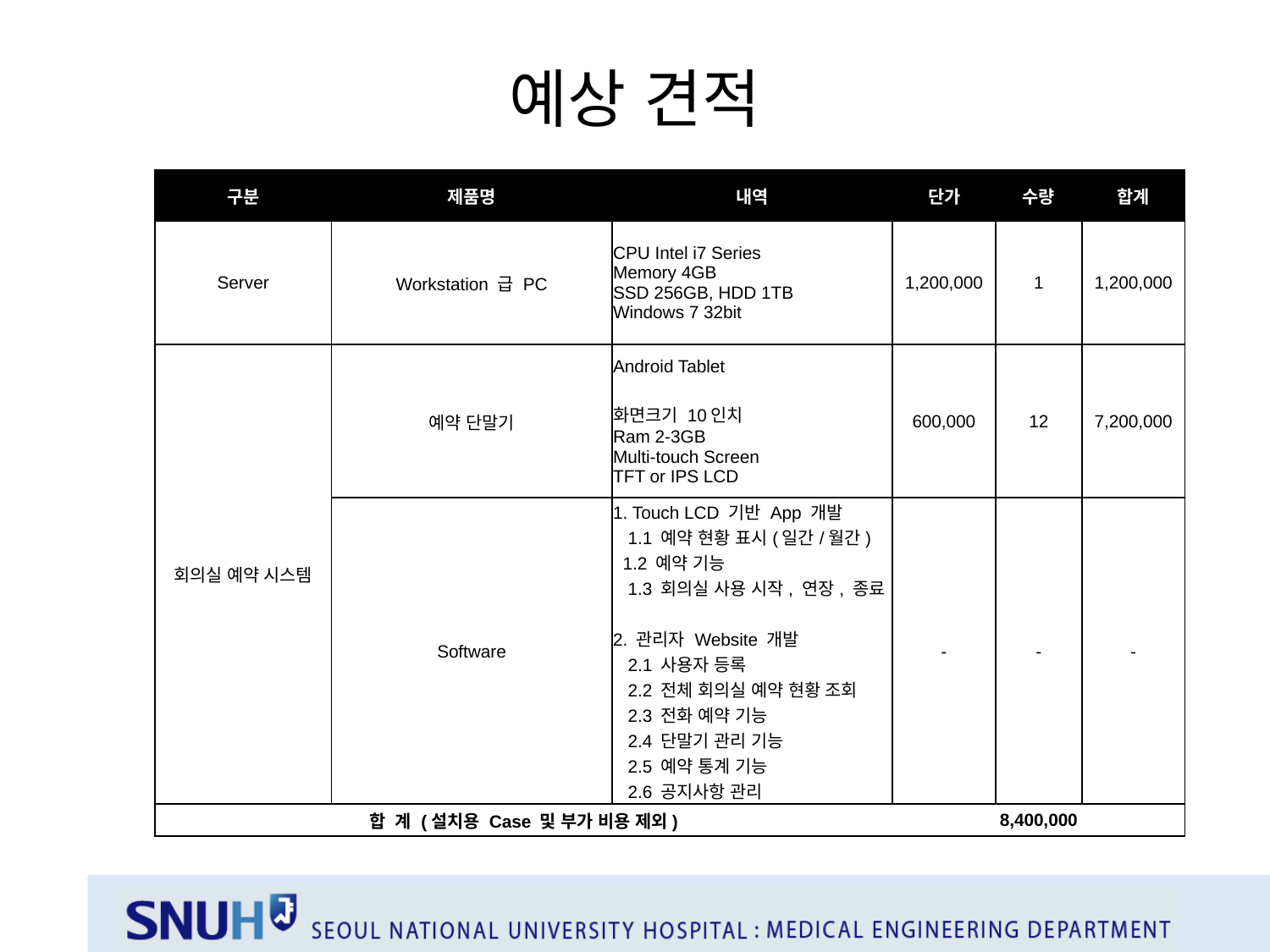

# 예상 견적
| 구분 | 제품명 | 내역 | 단가 | 수량 | 합계 |
| --- | --- | --- | --- | --- | --- |
| Server | Workstation 급 PC | CPU Intel i7 Series Memory 4GB SSD 256GB, HDD 1TB Windows 7 32bit | 1,200,000 | 1 | 1,200,000 |
| 회의실 예약 시스템 | 예약 단말기 | Android Tablet 화면크기 10인치 Ram 2-3GB Multi-touch Screen TFT or IPS LCD | 600,000 | 12 | 7,200,000 |
|  | Software | 1. Touch LCD 기반 App 개발 1.1 예약 현황 표시(일간/월간) 1.2 예약 기능 1.3 회의실 사용 시작, 연장, 종료 2. 관리자 Website 개발 2.1 사용자 등록 2.2 전체 회의실 예약 현황 조회 2.3 전화 예약 기능 2.4 단말기 관리 기능 2.5 예약 통계 기능 2.6 공지사항 관리 | - | - | - |
| 합 계 (설치용 Case 및 부가 비용 제외) |  |  | 8,400,000 |  |  |